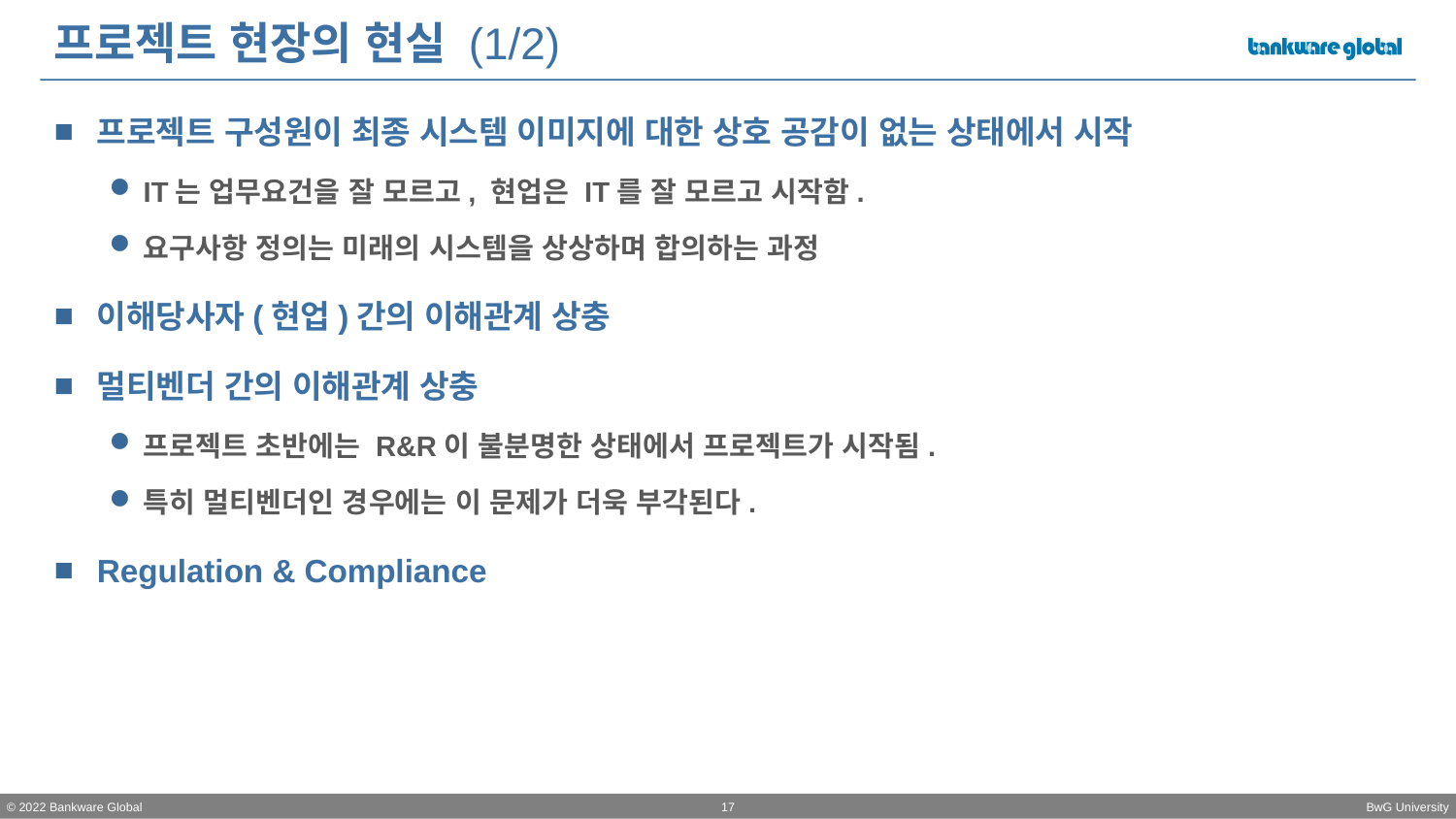

# 프로젝트 현장의 현실 (1/2)
프로젝트 구성원이 최종 시스템 이미지에 대한 상호 공감이 없는 상태에서 시작
IT는 업무요건을 잘 모르고, 현업은 IT를 잘 모르고 시작함.
요구사항 정의는 미래의 시스템을 상상하며 합의하는 과정
이해당사자(현업)간의 이해관계 상충
멀티벤더 간의 이해관계 상충
프로젝트 초반에는 R&R이 불분명한 상태에서 프로젝트가 시작됨.
특히 멀티벤더인 경우에는 이 문제가 더욱 부각된다.
Regulation & Compliance
17